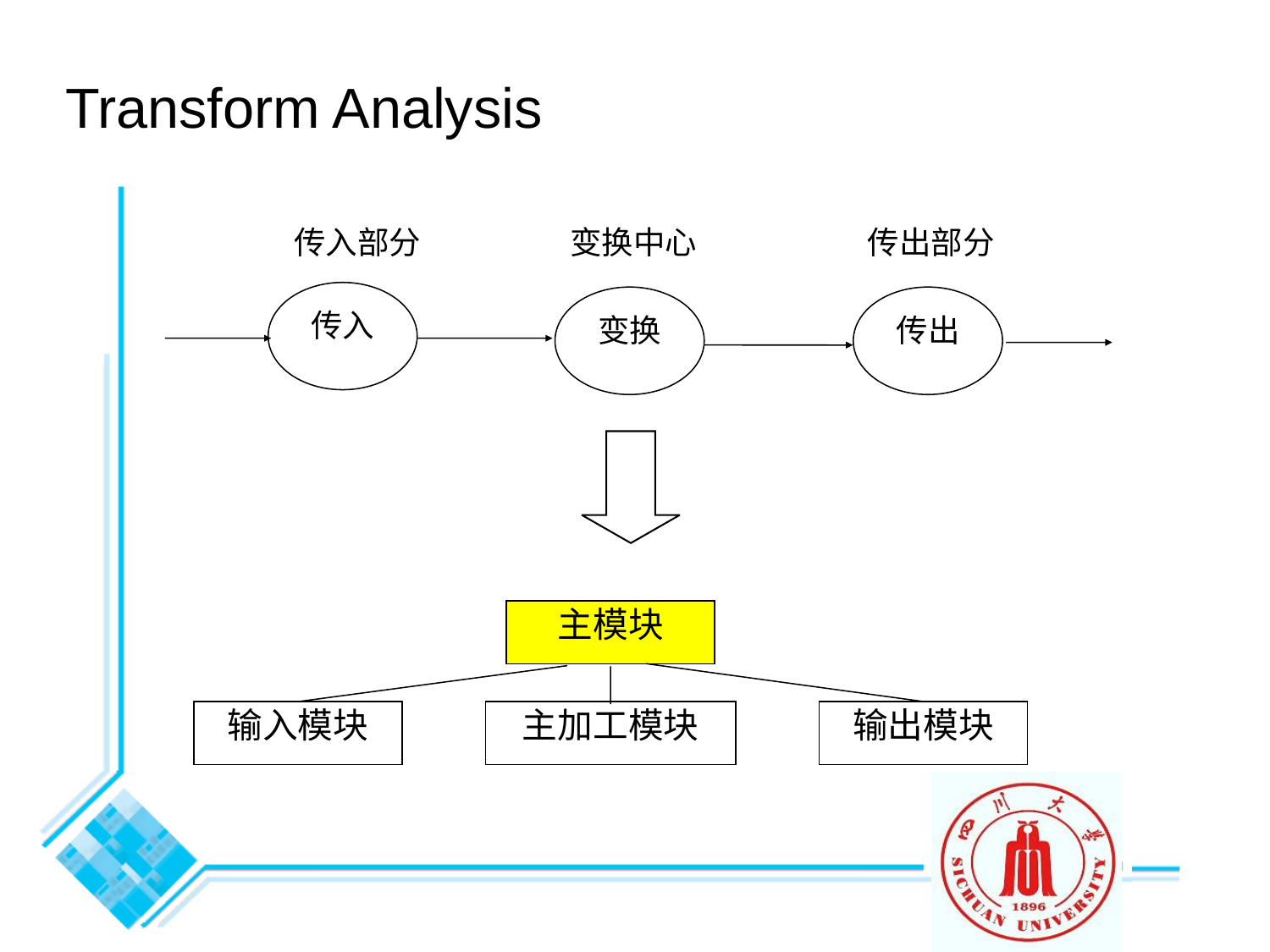

Transform Analysis
传入部分
变换中心
传出部分
传入
变换
传出

主模块

输入模块
主加工模块
输出模块